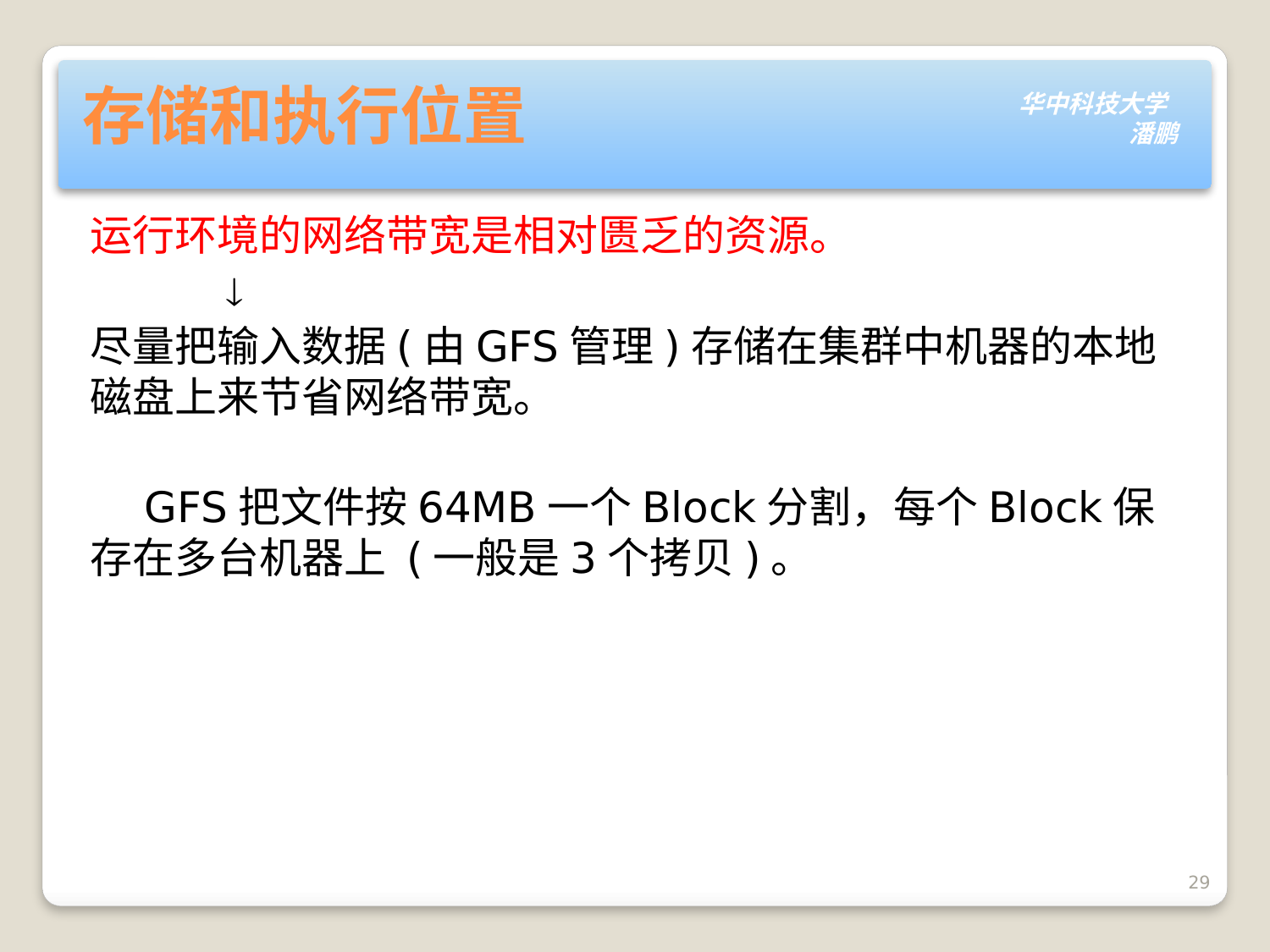

# 存储和执行位置
运行环境的网络带宽是相对匮乏的资源。
          ↓
尽量把输入数据(由GFS管理)存储在集群中机器的本地磁盘上来节省网络带宽。

    GFS把文件按64MB一个Block分割，每个Block保存在多台机器上 (一般是3个拷贝)。
29